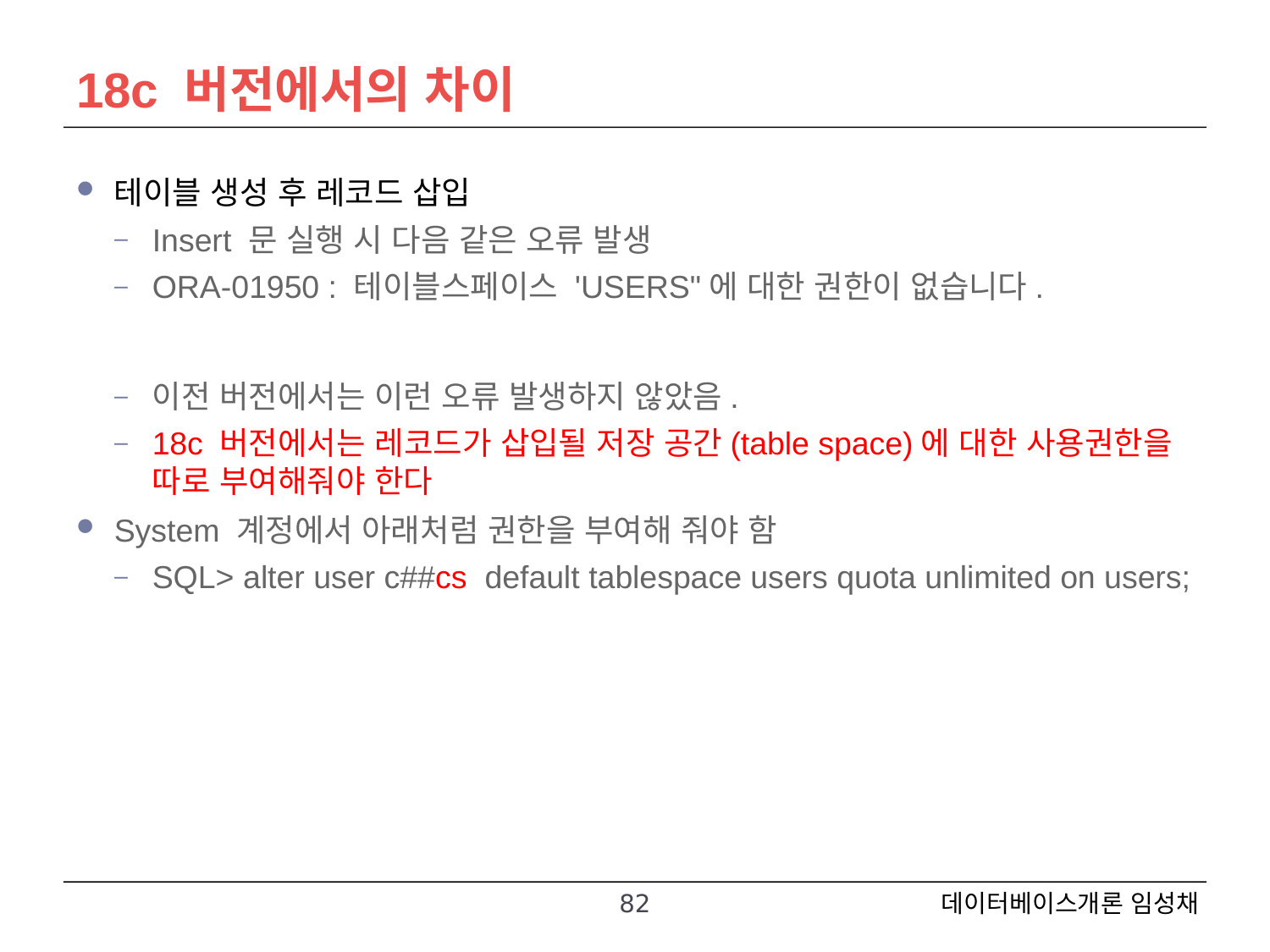

# 18c 버전에서의 차이
테이블 생성 후 레코드 삽입
Insert 문 실행 시 다음 같은 오류 발생
ORA-01950 : 테이블스페이스 'USERS"에 대한 권한이 없습니다.

이전 버전에서는 이런 오류 발생하지 않았음.
18c 버전에서는 레코드가 삽입될 저장 공간(table space)에 대한 사용권한을 따로 부여해줘야 한다
System 계정에서 아래처럼 권한을 부여해 줘야 함
SQL> alter user c##cs  default tablespace users quota unlimited on users;

82
데이터베이스개론 임성채